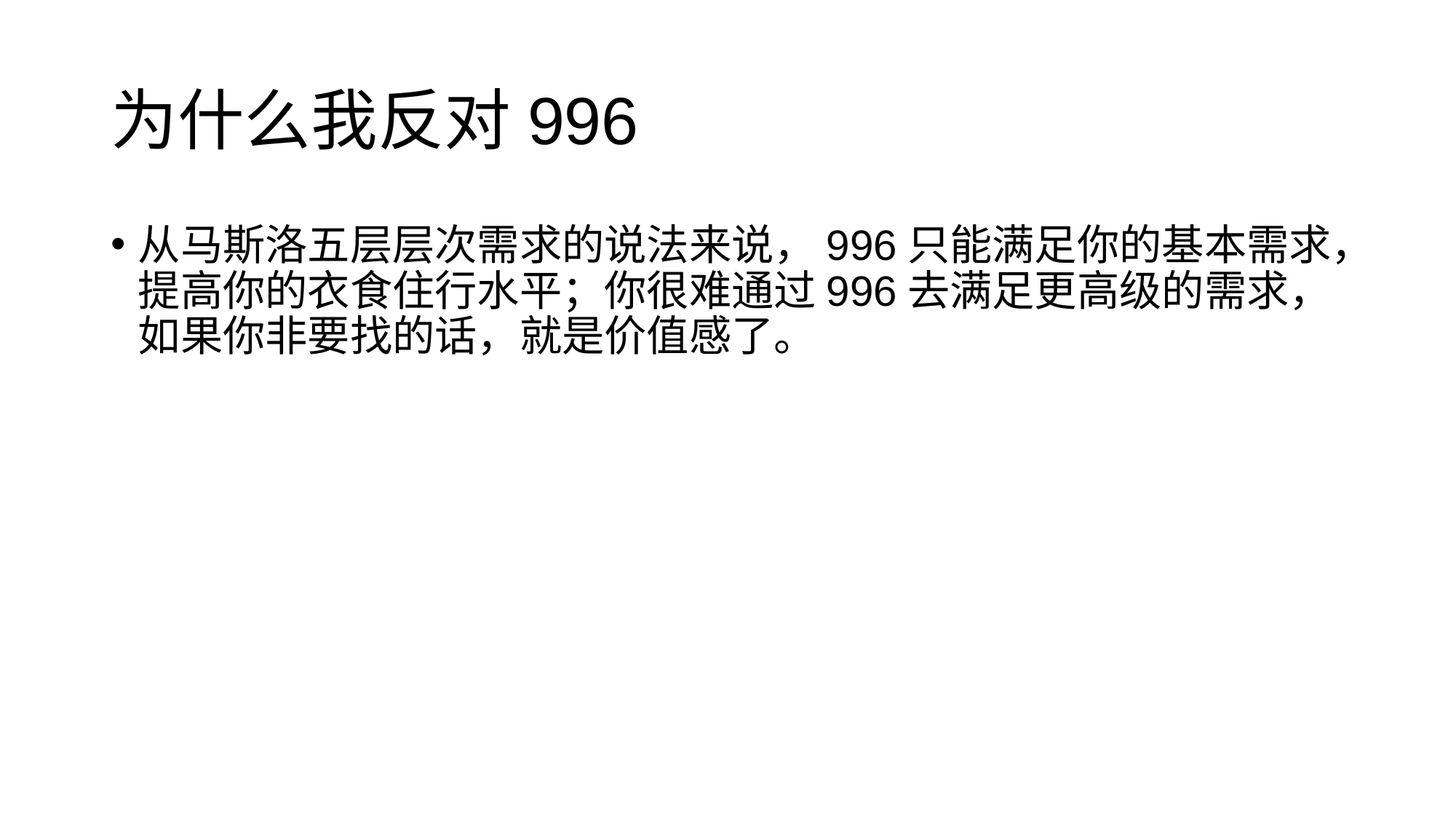

# 为什么我反对996
从马斯洛五层层次需求的说法来说，996只能满足你的基本需求，提高你的衣食住行水平；你很难通过996去满足更高级的需求，如果你非要找的话，就是价值感了。